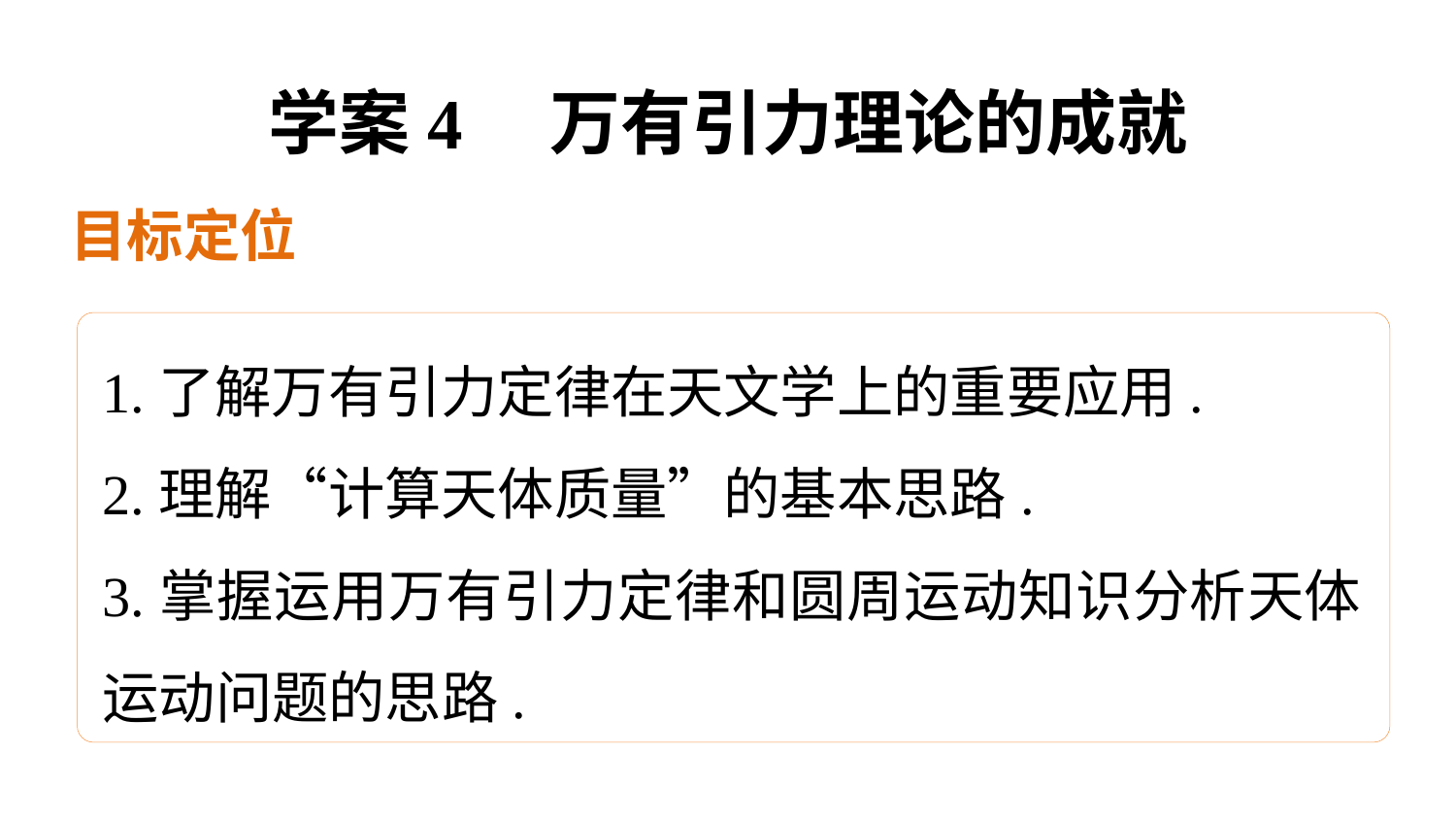

学案4　万有引力理论的成就
目标定位

1.了解万有引力定律在天文学上的重要应用.
2.理解“计算天体质量”的基本思路.
3.掌握运用万有引力定律和圆周运动知识分析天体运动问题的思路.